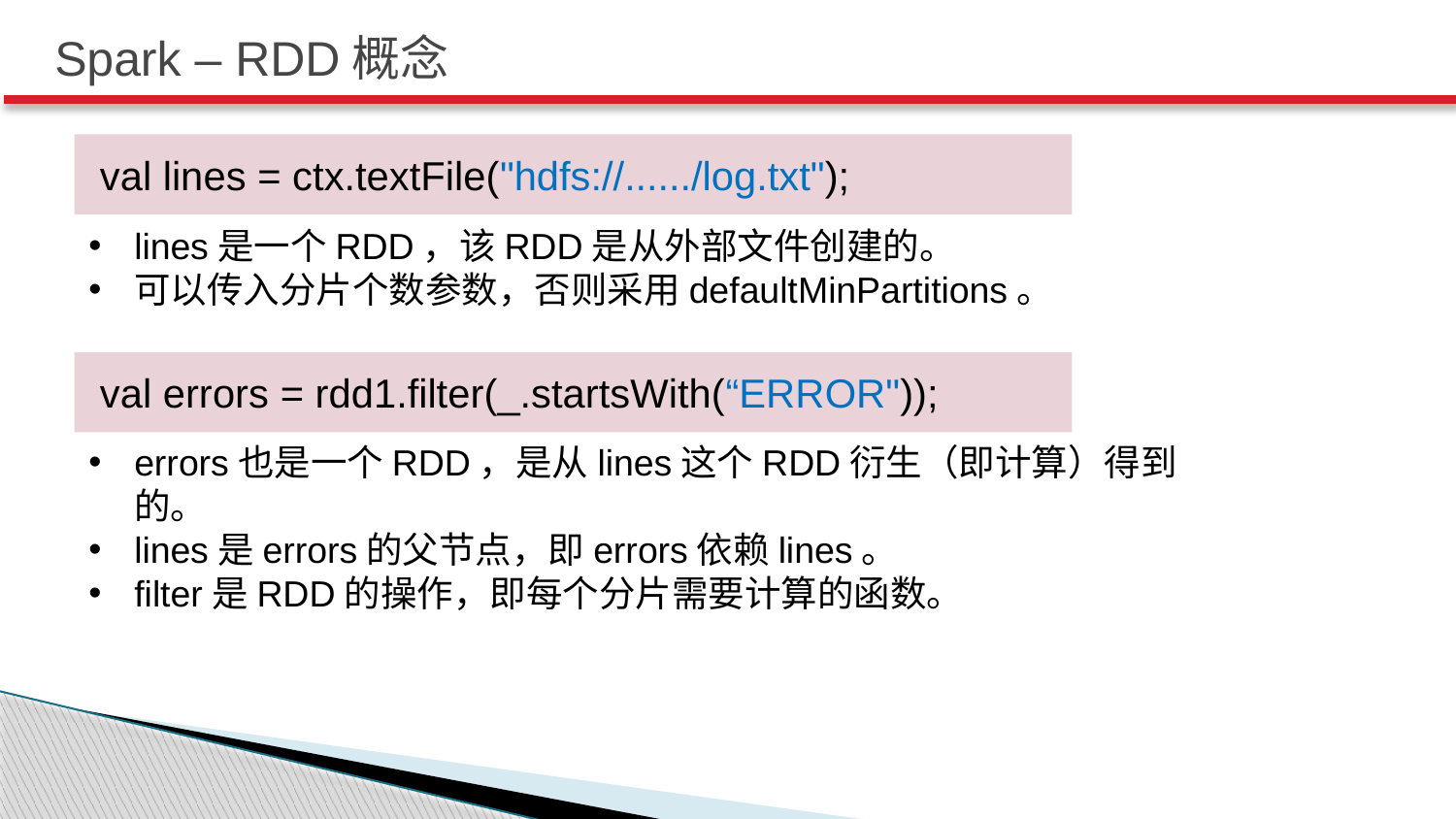

# Spark – RDD概念
 val lines = ctx.textFile("hdfs://....../log.txt");
lines是一个RDD，该RDD是从外部文件创建的。
可以传入分片个数参数，否则采用defaultMinPartitions。
 val errors = rdd1.filter(_.startsWith(“ERROR"));
errors也是一个RDD，是从lines这个RDD衍生（即计算）得到的。
lines是errors的父节点，即errors依赖lines。
filter是RDD的操作，即每个分片需要计算的函数。